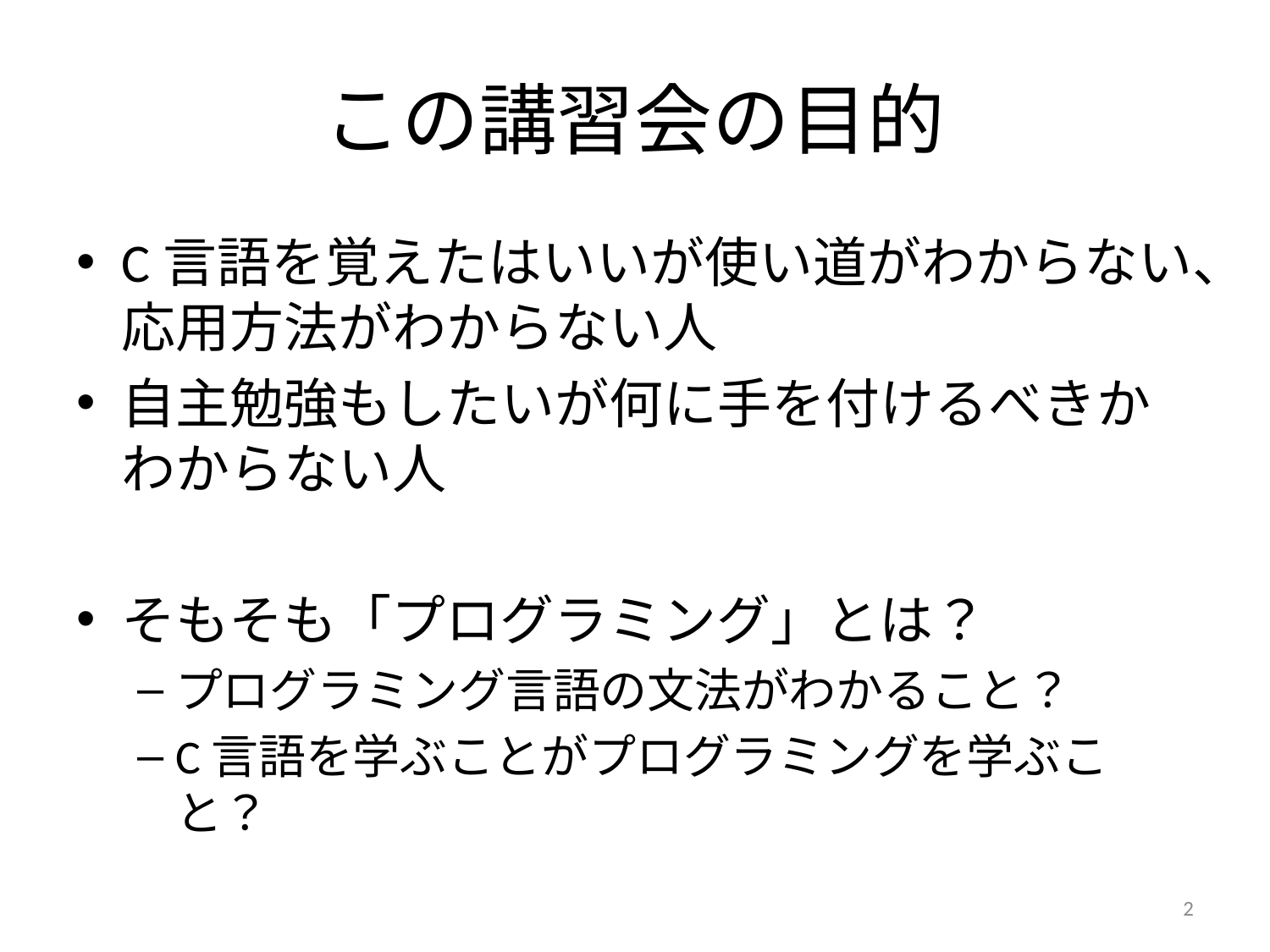

# この講習会の目的
C言語を覚えたはいいが使い道がわからない、応用方法がわからない人
自主勉強もしたいが何に手を付けるべきかわからない人

そもそも「プログラミング」とは？
プログラミング言語の文法がわかること？
C言語を学ぶことがプログラミングを学ぶこと？

2